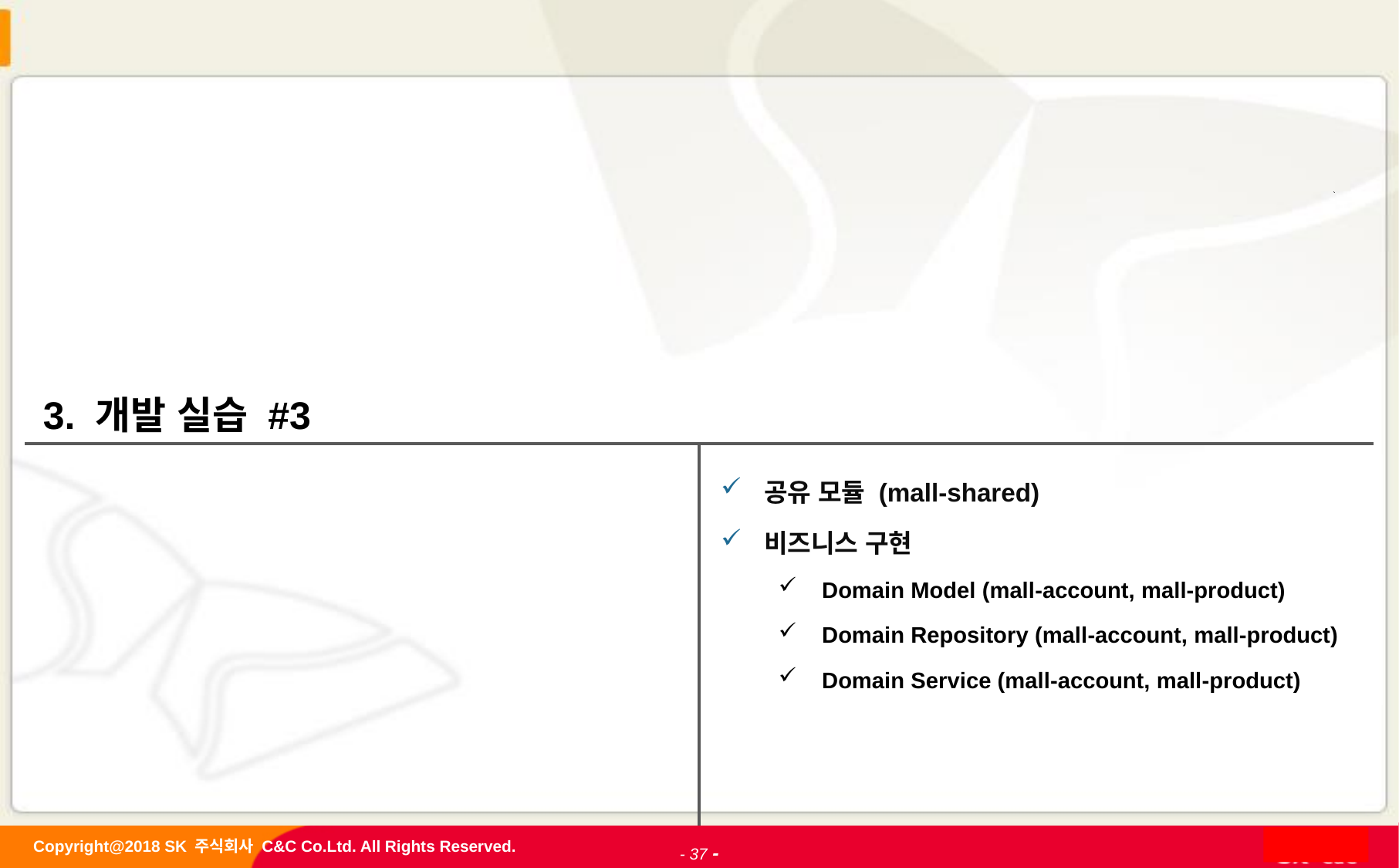

# 3. 개발 실습 #3

공유 모듈 (mall-shared)
비즈니스 구현
Domain Model (mall-account, mall-product)
Domain Repository (mall-account, mall-product)
Domain Service (mall-account, mall-product)